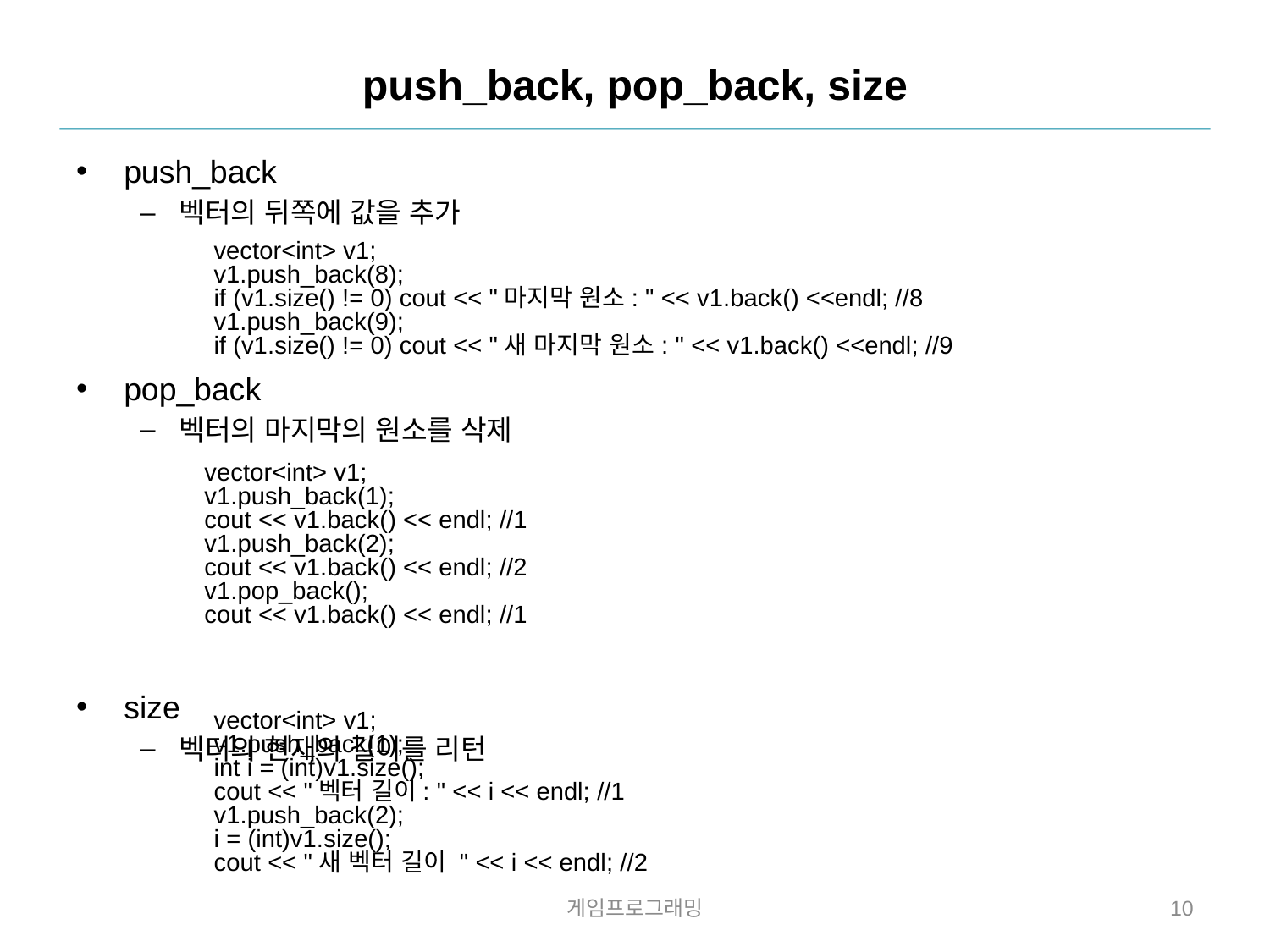

# push_back, pop_back, size
push_back
벡터의 뒤쪽에 값을 추가

pop_back
벡터의 마지막의 원소를 삭제

size
벡터의 현재의 길이를 리턴

vector<int> v1;
v1.push_back(8);
if (v1.size() != 0) cout << "마지막 원소: " << v1.back() <<endl; //8
v1.push_back(9);
if (v1.size() != 0) cout << "새 마지막 원소: " << v1.back() <<endl; //9
vector<int> v1;
v1.push_back(1);
cout << v1.back() << endl; //1
v1.push_back(2);
cout << v1.back() << endl; //2
v1.pop_back();
cout << v1.back() << endl; //1
vector<int> v1;
v1.push_back(1);
int i = (int)v1.size();
cout << "벡터 길이: " << i << endl; //1
v1.push_back(2);
i = (int)v1.size();
cout << "새 벡터 길이 " << i << endl; //2
게임프로그래밍
10